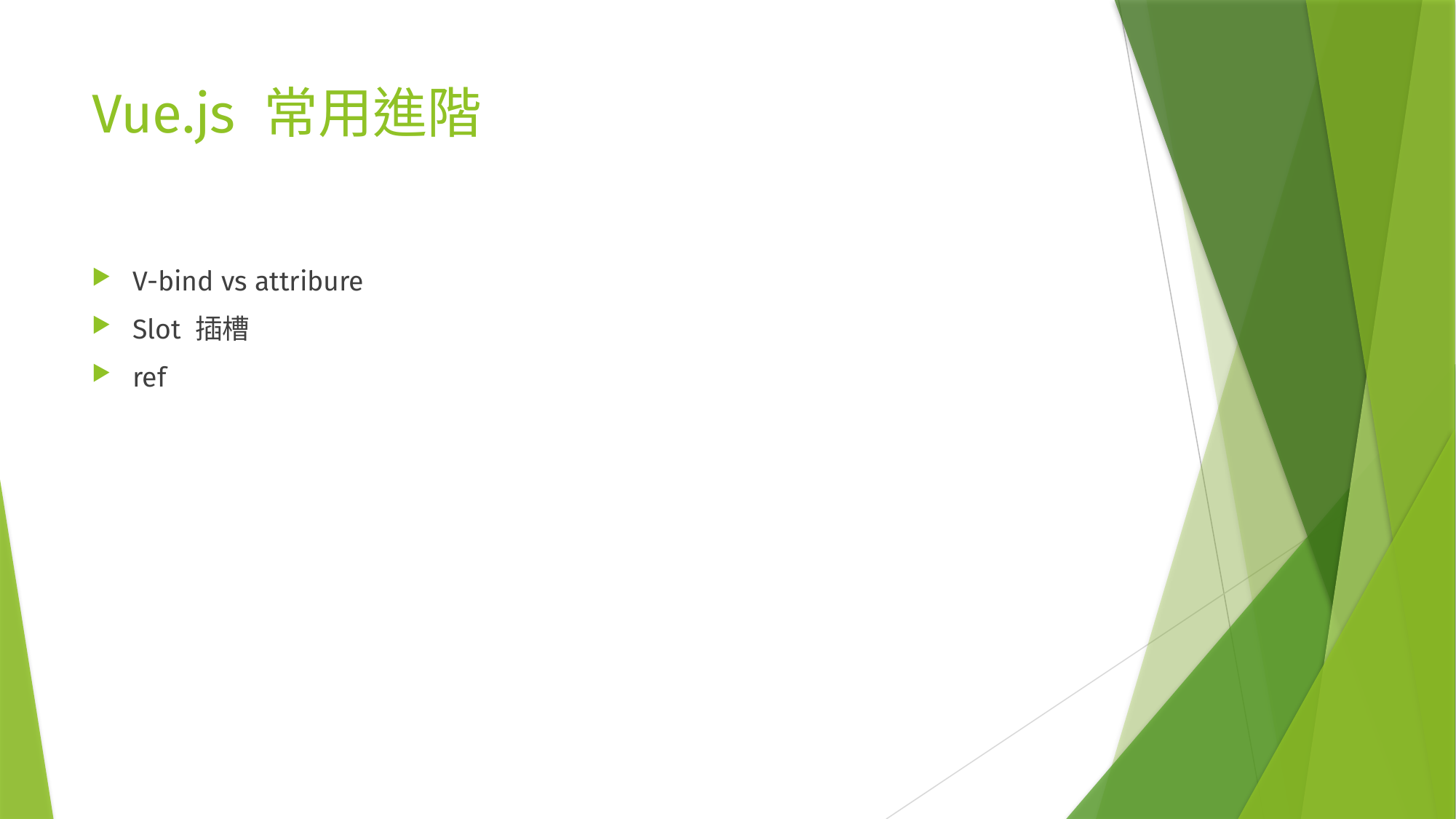

# Vue.js 常用進階
V-bind vs attribure
Slot 插槽
ref